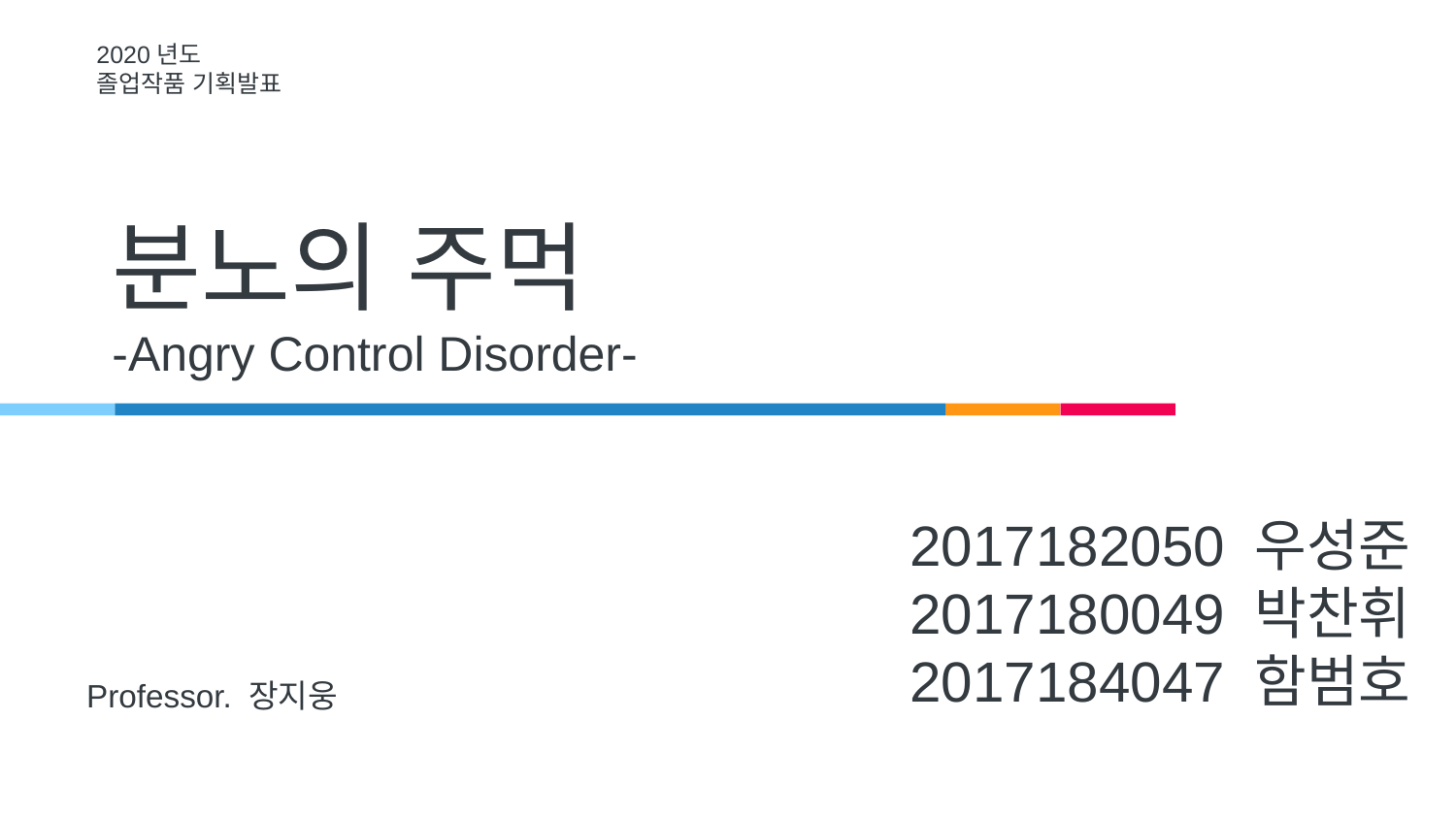

2020년도
졸업작품 기획발표
분노의 주먹
-Angry Control Disorder-
2017182050 우성준
2017180049 박찬휘
2017184047 함범호
Professor. 장지웅